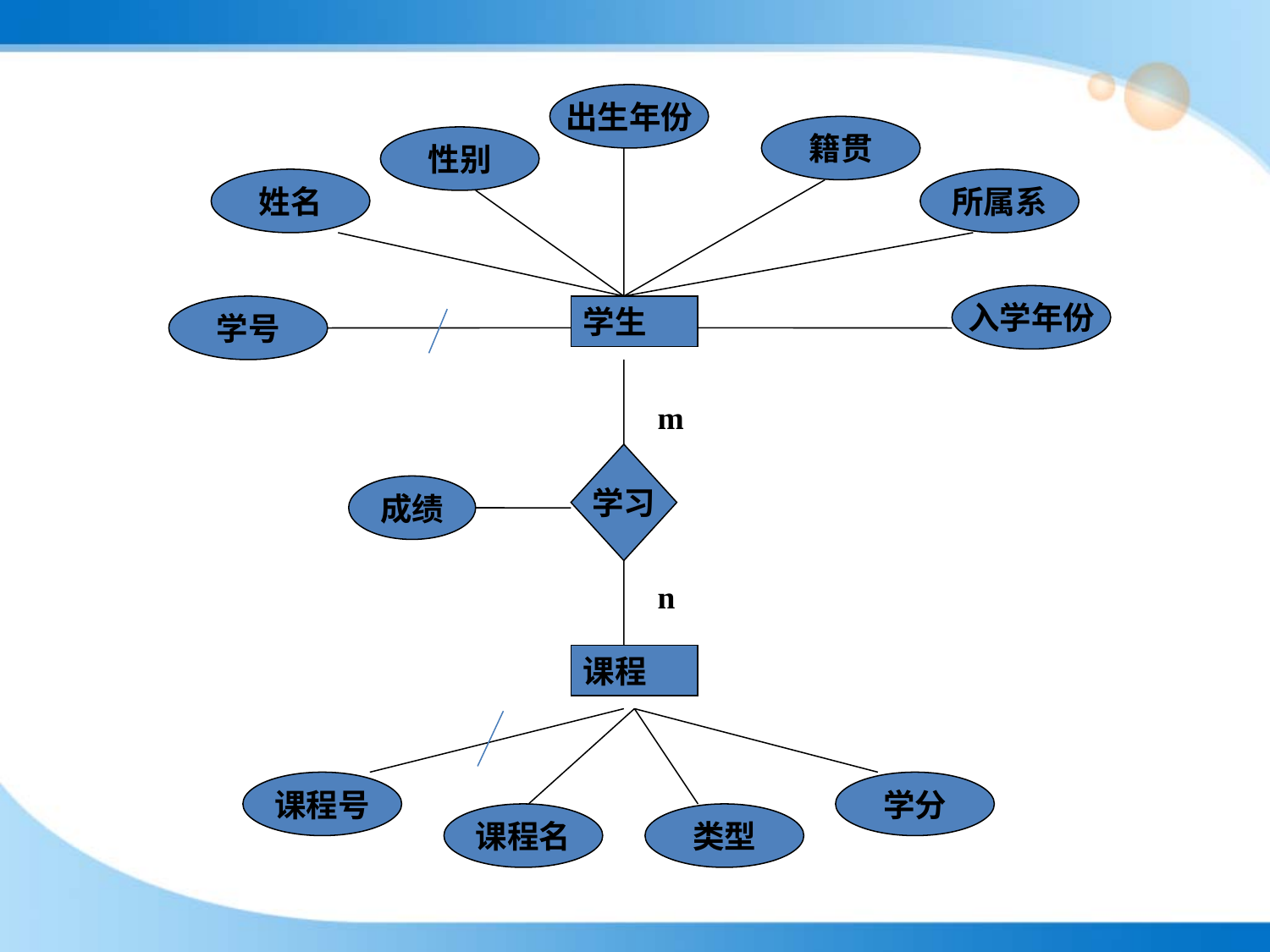

出生年份
籍贯
性别

姓名
所属系

入学年份
学号
学生

m
学习
成绩

n
课程

课程号
学分
课程名
类型